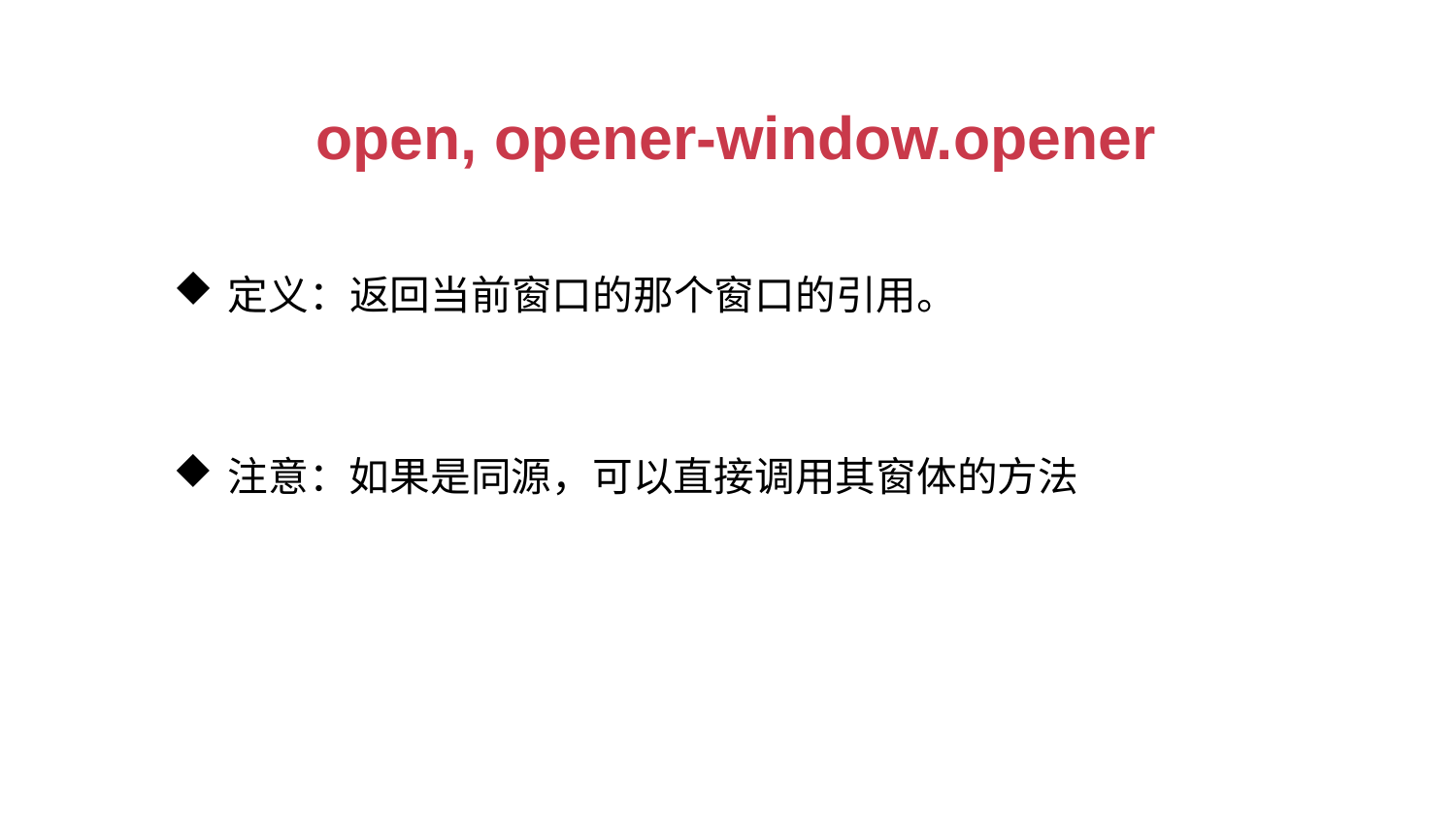

open, opener-window.opener
定义：返回当前窗口的那个窗口的引用。
注意：如果是同源，可以直接调用其窗体的方法